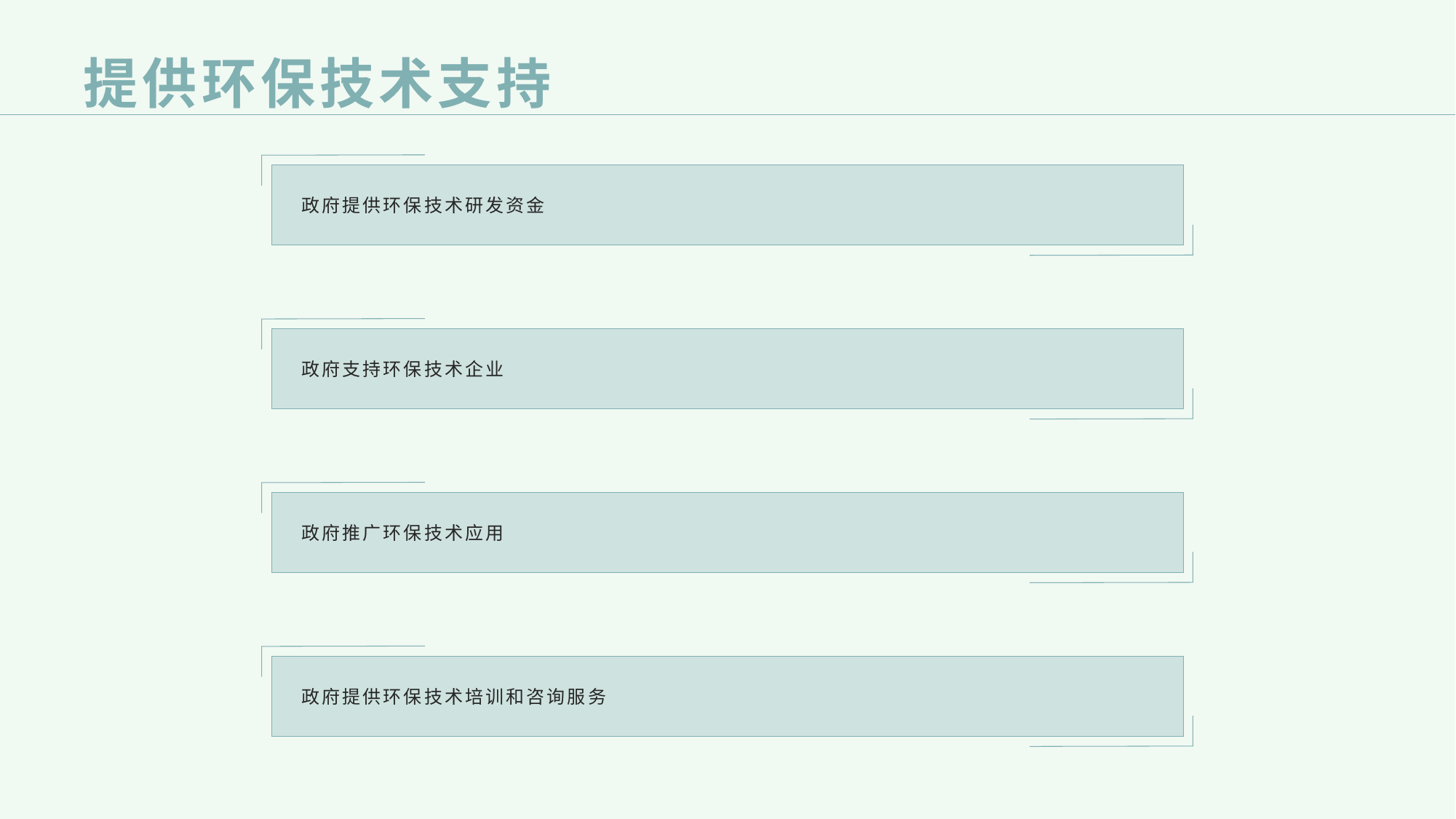

提供环保技术支持

政府提供环保技术研发资金

政府支持环保技术企业

政府推广环保技术应用

政府提供环保技术培训和咨询服务